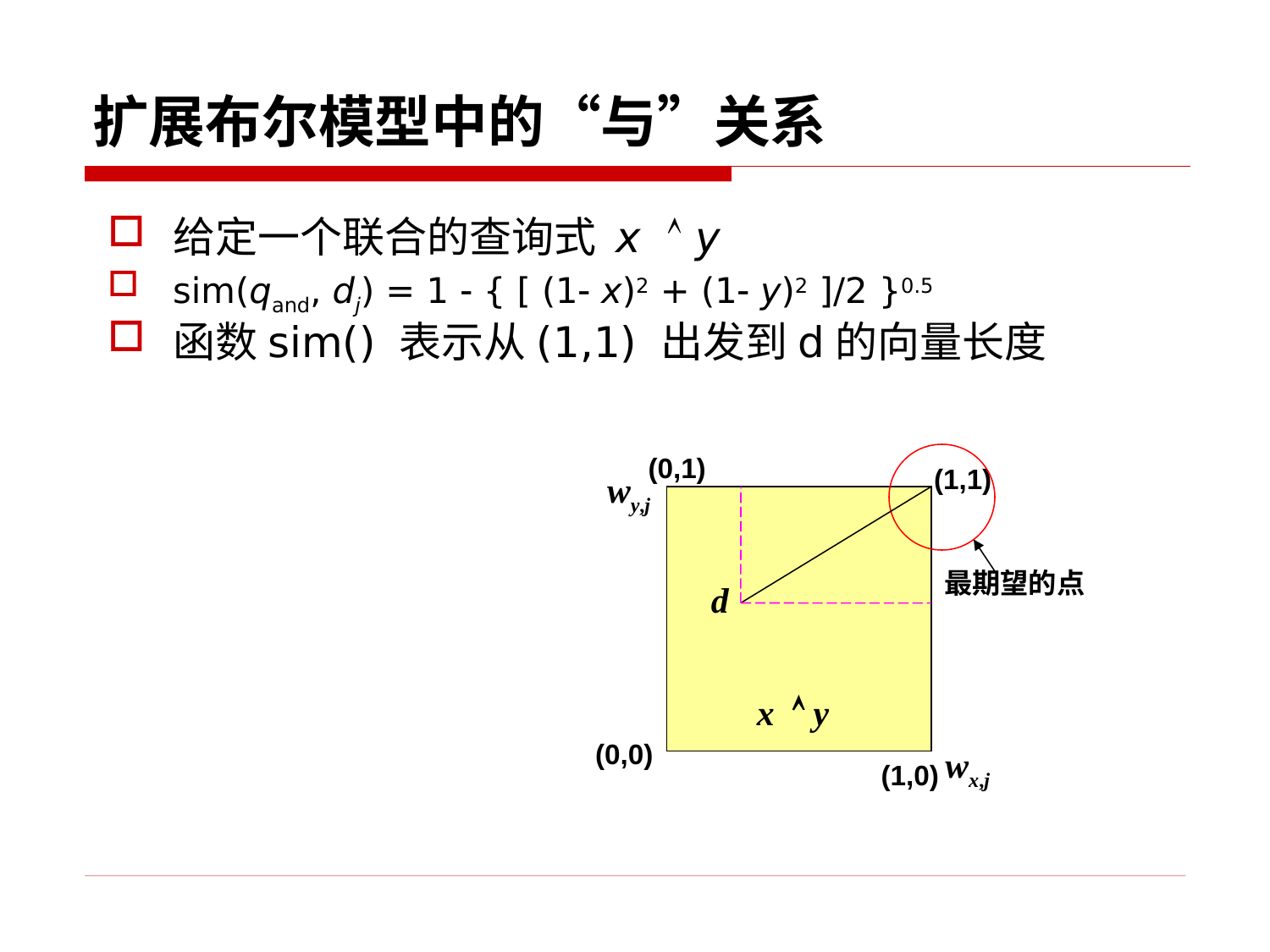

# 扩展布尔模型中的“与”关系
给定一个联合的查询式 x  ∧ y
sim(qand, dj) = 1 − { [ (1− x)2 + (1− y)2 ]/2 }0.5
函数sim() 表示从(1,1) 出发到d的向量长度
(0,1)

(1,1)
wy,j

最期望的点
d

x  ∧ y
(0,0)
wx,j
(1,0)